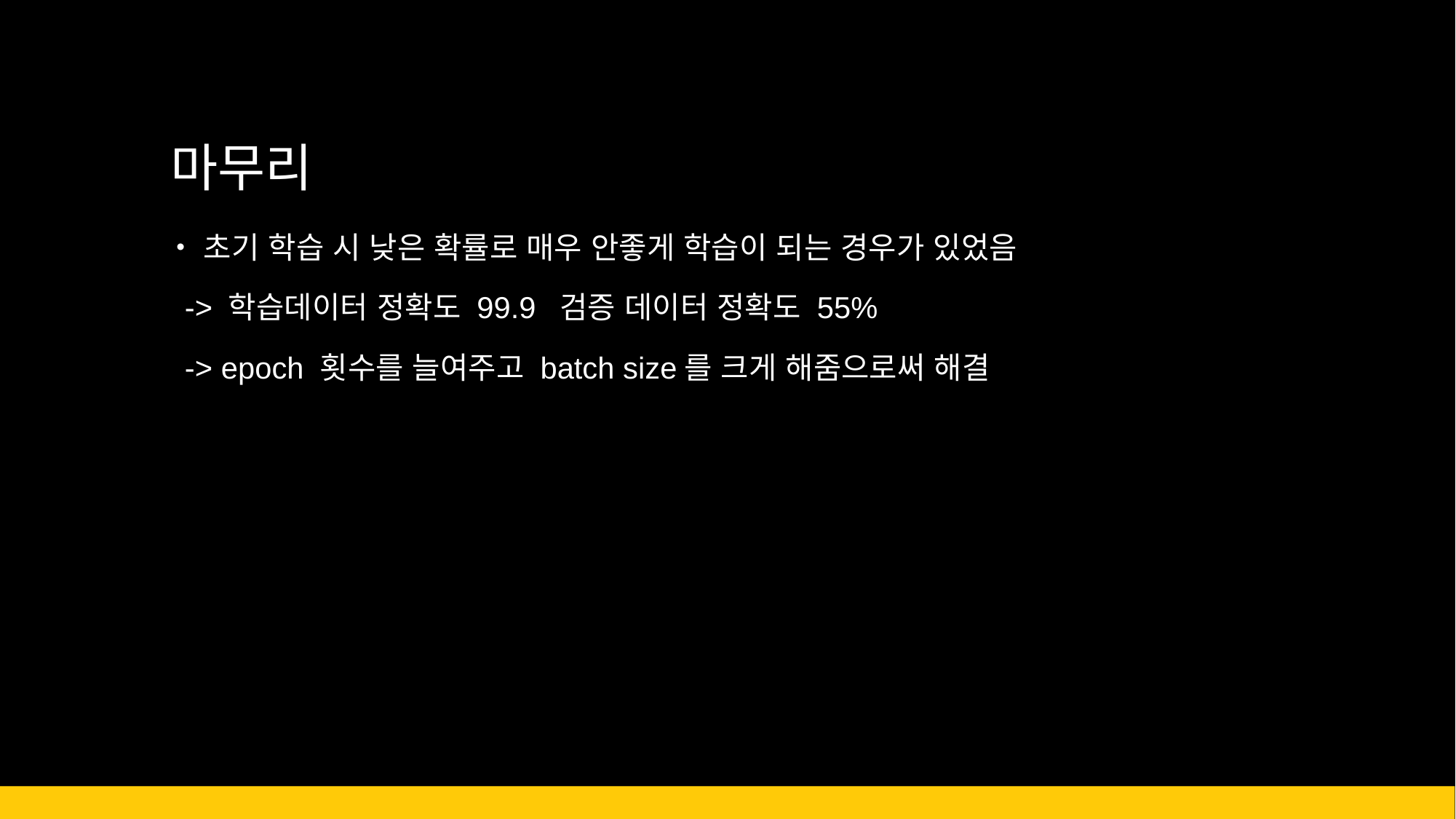

# 마무리
초기 학습 시 낮은 확률로 매우 안좋게 학습이 되는 경우가 있었음
 -> 학습데이터 정확도 99.9  검증 데이터 정확도 55%
 -> epoch 횟수를 늘여주고 batch size를 크게 해줌으로써 해결